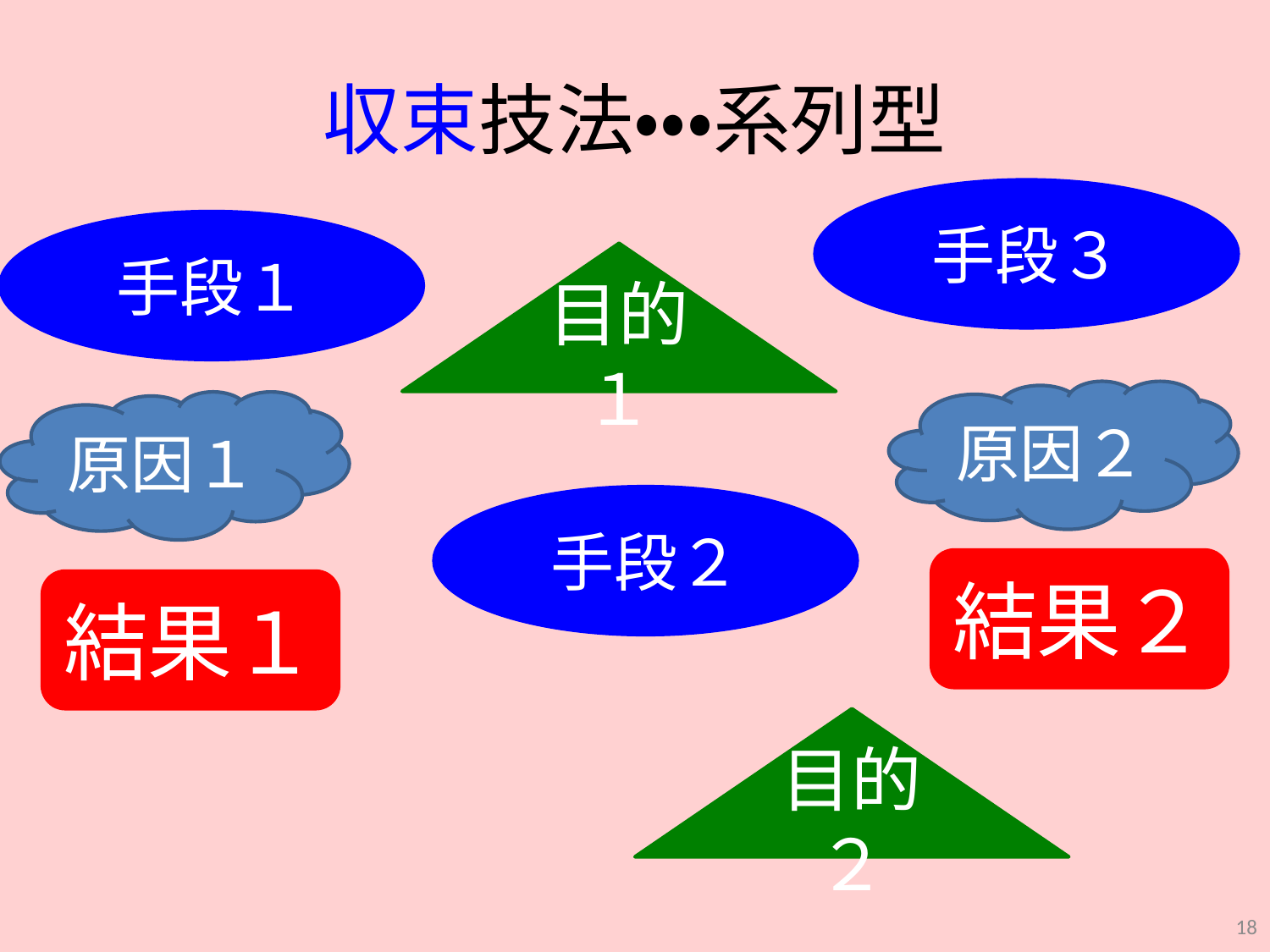

# 収束技法・・・系列型
手段３
手段１
目的１
原因２
原因１
手段２
結果２
結果１
目的２
18